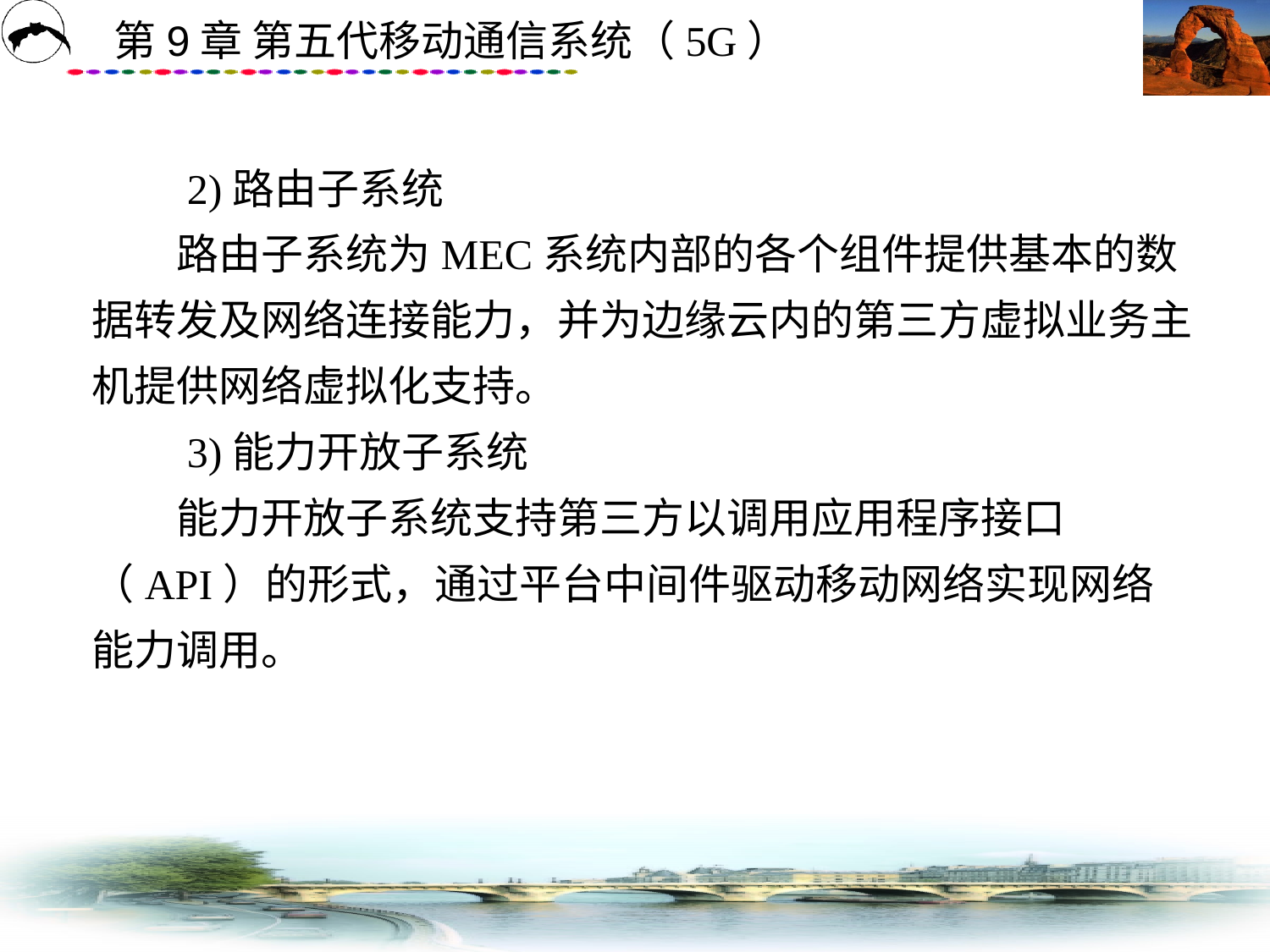

# 2)路由子系统 　　路由子系统为MEC系统内部的各个组件提供基本的数据转发及网络连接能力，并为边缘云内的第三方虚拟业务主机提供网络虚拟化支持。 　　3)能力开放子系统 　　能力开放子系统支持第三方以调用应用程序接口（API）的形式，通过平台中间件驱动移动网络实现网络能力调用。